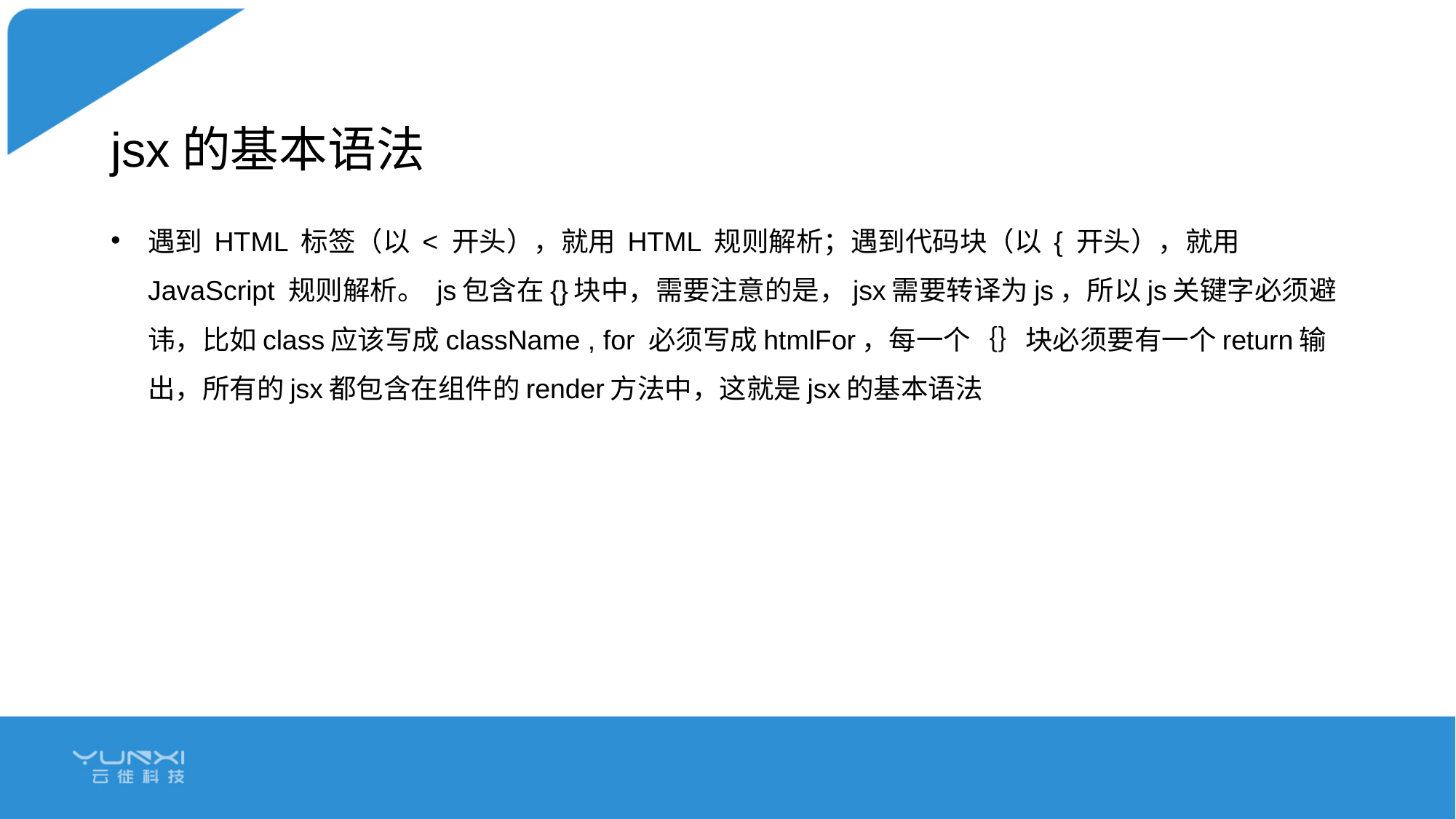

# jsx的基本语法
遇到 HTML 标签（以 < 开头），就用 HTML 规则解析；遇到代码块（以 { 开头），就用 JavaScript 规则解析。 js包含在{}块中，需要注意的是，jsx需要转译为js，所以js关键字必须避讳，比如class应该写成className , for 必须写成htmlFor，每一个｛｝块必须要有一个return输出，所有的jsx都包含在组件的render方法中，这就是jsx的基本语法